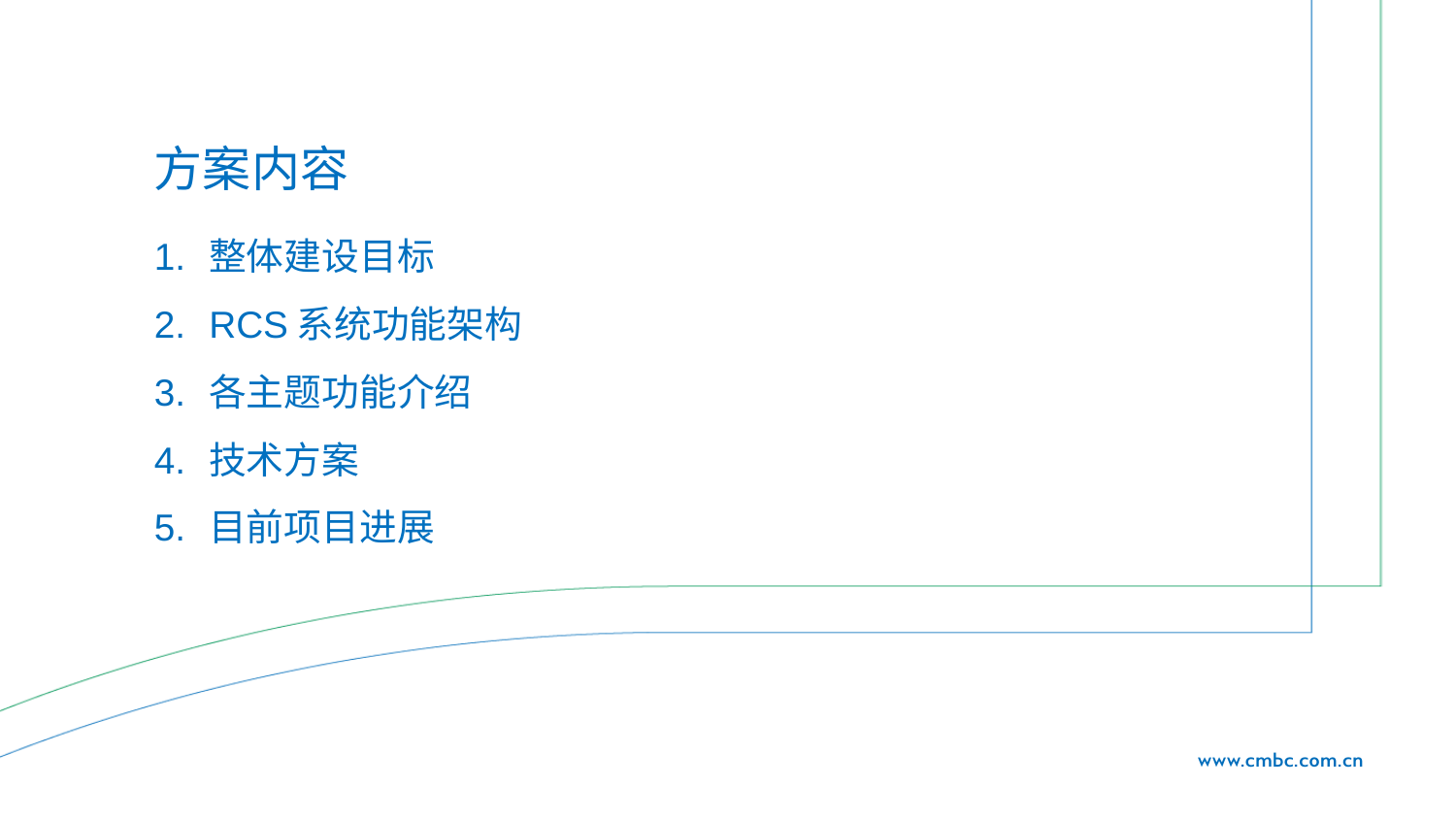

# 方案内容
整体建设目标
RCS系统功能架构
各主题功能介绍
技术方案
目前项目进展